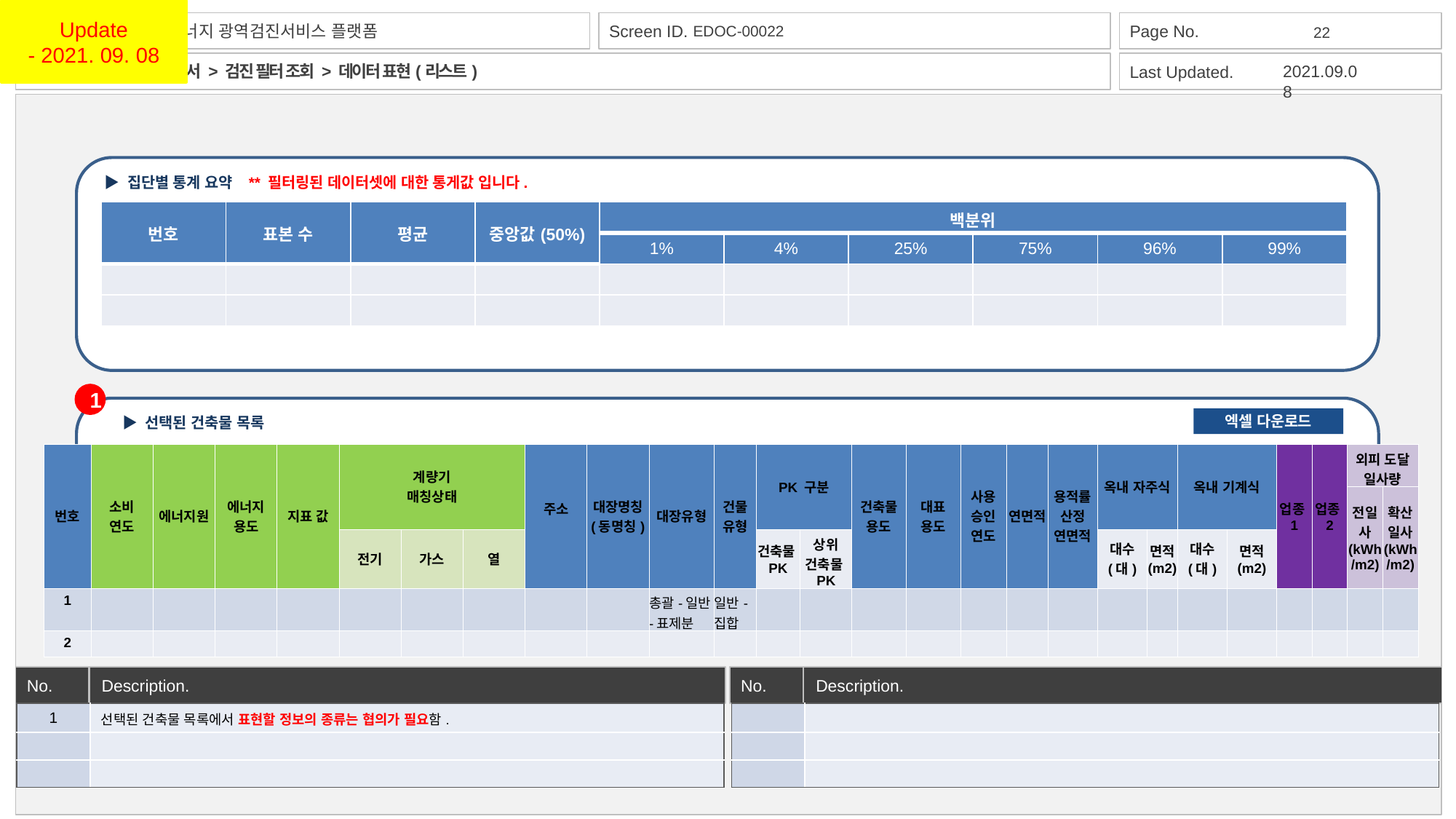

Update
- 2021. 09. 08
통계/보고서 > 검진 필터 조회 > 데이터 표현(리스트)
2021.09.08

▶ 집단별 통계 요약   ** 필터링된 데이터셋에 대한 통게값 입니다.
| 번호 | 표본 수 | 평균 | 중앙값(50%) | 백분위 |  |  |  |  |  |
| --- | --- | --- | --- | --- | --- | --- | --- | --- | --- |
|  |  |  |  | 1% | 4% | 25% | 75% | 96% | 99% |
|  |  |  |  |  |  |  |  |  |  |
|  |  |  |  |  |  |  |  |  |  |
1

▶ 선택된 건축물 목록
엑셀 다운로드
| 번호 | 소비 연도 | 에너지원 | 에너지 용도 | 지표 값 | 계량기 매칭상태 |  |  | 주소 | 대장명칭 (동명칭) | 대장유형 | 건물 유형 | PK 구분 |  | 건축물 용도 | 대표 용도 | 사용 승인 연도 | 연면적 | 용적률산정 연면적 | 옥내 자주식 |  | 옥내 기계식 |  | 업종1 | 업종2 | 외피 도달 일사량 |  |
| --- | --- | --- | --- | --- | --- | --- | --- | --- | --- | --- | --- | --- | --- | --- | --- | --- | --- | --- | --- | --- | --- | --- | --- | --- | --- | --- |
|  |  |  |  |  |  |  |  |  |  |  |  |  |  |  |  |  |  |  |  |  |  |  |  |  | 전일사 (kWh/m2) | 확산일사 (kWh/m2) |
|  |  |  |  |  | 전기 | 가스 | 열 |  |  |  |  | 건축물PK | 상위 건축물PK |  |  |  |  |  | 대수 (대) | 면적 (m2) | 대수 (대) | 면적 (m2) |  |  |  |  |
| 1 |  |  |  |  |  |  |  |  |  | 총괄-일반-표제분 | 일반-집합 |  |  |  |  |  |  |  |  |  |  |  |  |  |  |  |
| 2 |  |  |  |  |  |  |  |  |  |  |  |  |  |  |  |  |  |  |  |  |  |  |  |  |  |  |
| 1 | 선택된 건축물 목록에서 표현할 정보의 종류는 협의가 필요함. |
| --- | --- |
|  |  |
|  |  |
|  |  |
| --- | --- |
|  |  |
|  |  |